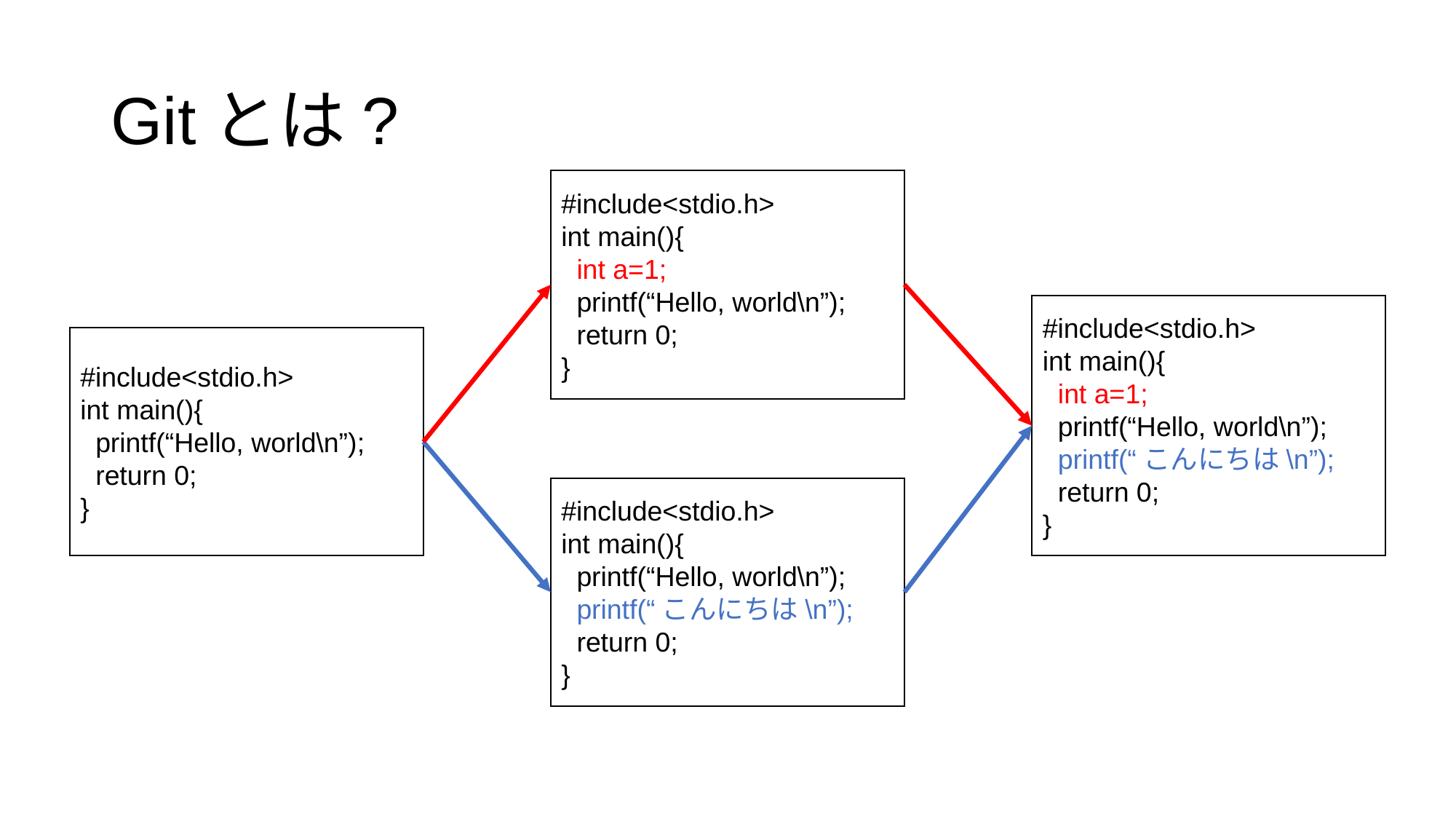

# Gitとは?
#include<stdio.h>
int main(){
  int a=1;
  printf(“Hello, world\n”);
  return 0;
}
#include<stdio.h>
int main(){
  int a=1;
  printf(“Hello, world\n”);
  printf(“こんにちは\n”);
  return 0;
}
#include<stdio.h>
int main(){
  printf(“Hello, world\n”);
  return 0;
}
#include<stdio.h>
int main(){
  printf(“Hello, world\n”);
  printf(“こんにちは\n”);
  return 0;
}